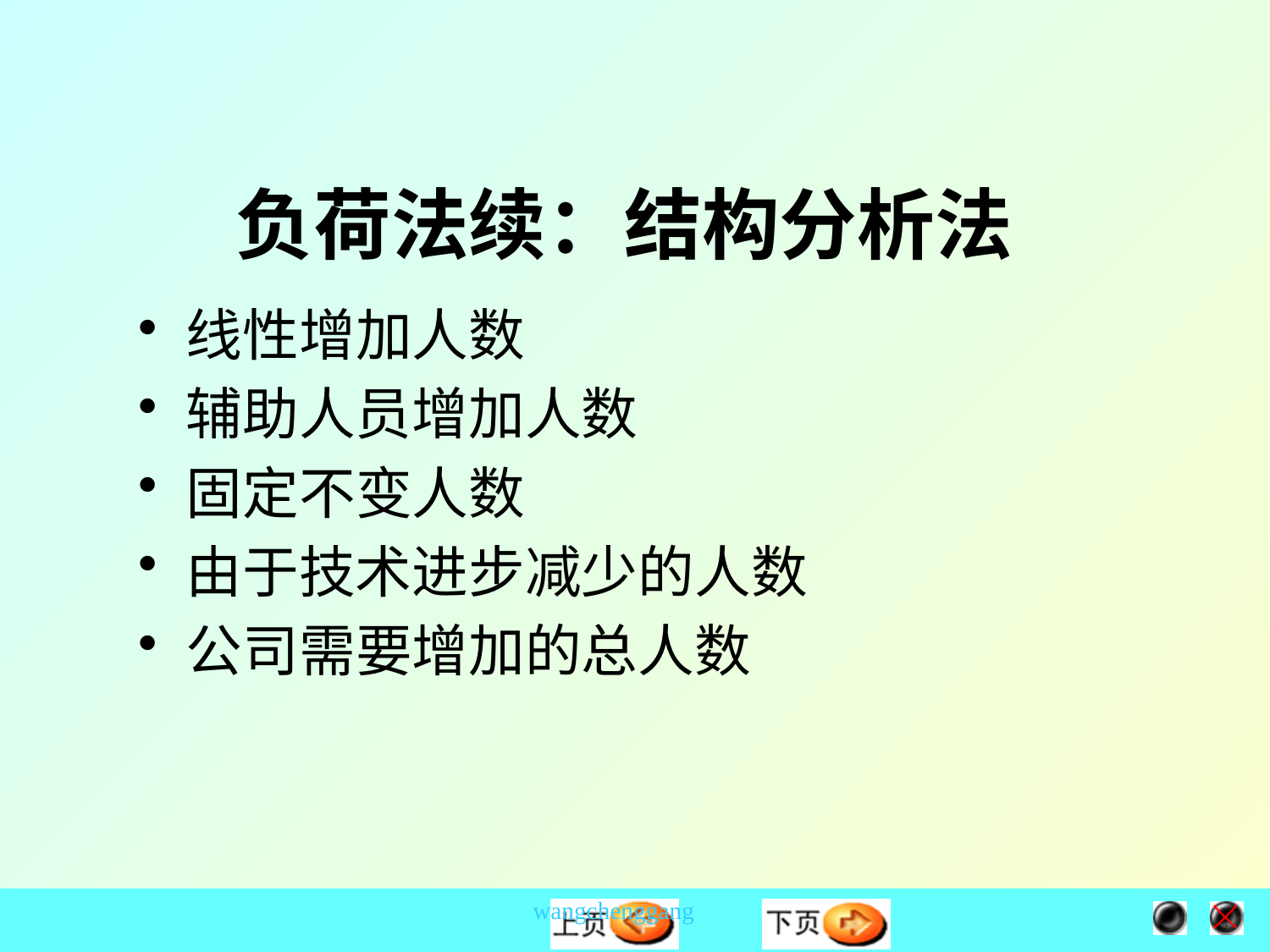

# 负荷法续：结构分析法
线性增加人数
辅助人员增加人数
固定不变人数
由于技术进步减少的人数
公司需要增加的总人数
wangchenggang